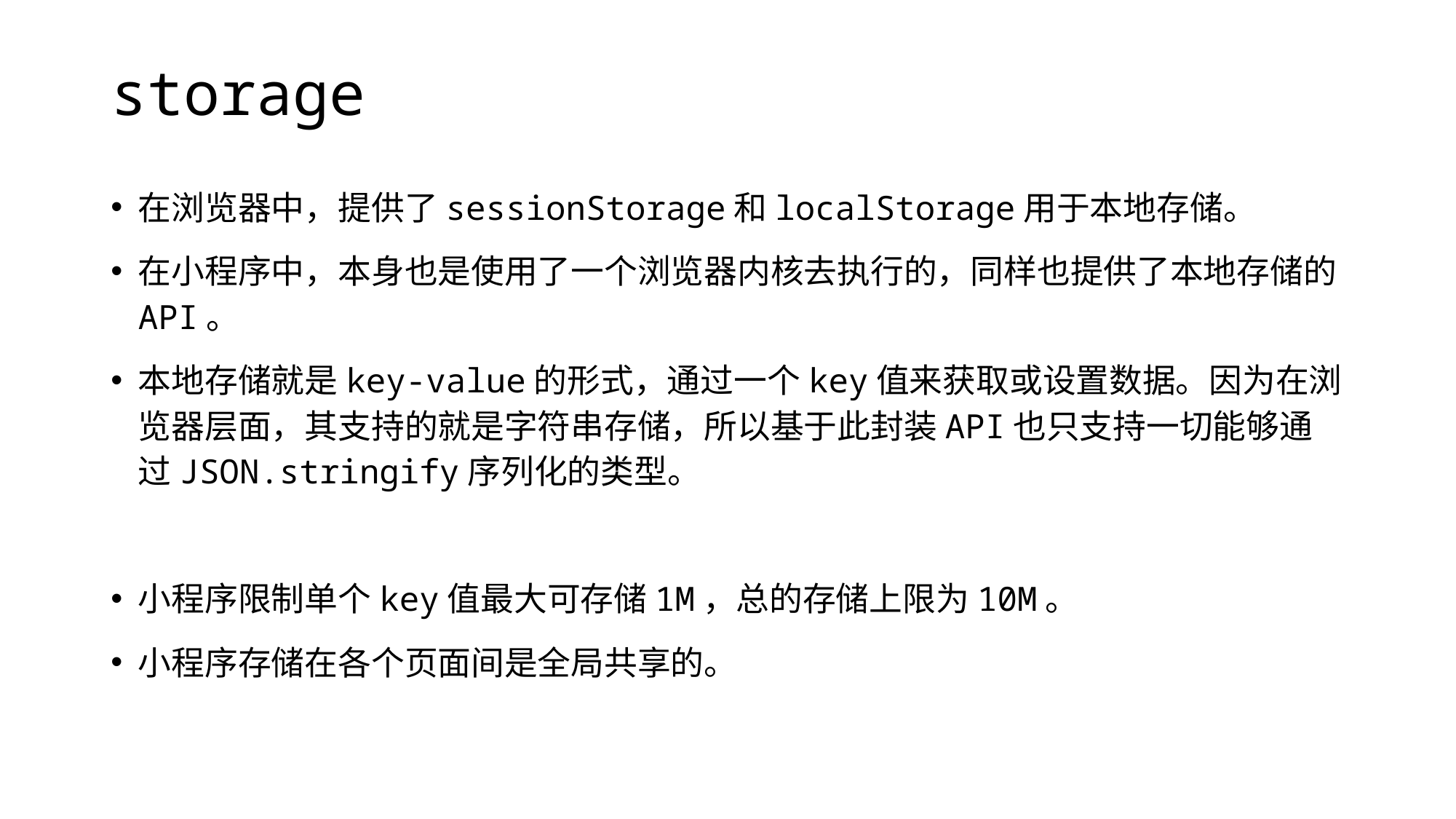

# storage
在浏览器中，提供了sessionStorage和localStorage用于本地存储。
在小程序中，本身也是使用了一个浏览器内核去执行的，同样也提供了本地存储的API。
本地存储就是key-value的形式，通过一个key值来获取或设置数据。因为在浏览器层面，其支持的就是字符串存储，所以基于此封装API也只支持一切能够通过JSON.stringify序列化的类型。

小程序限制单个key值最大可存储1M，总的存储上限为10M。
小程序存储在各个页面间是全局共享的。